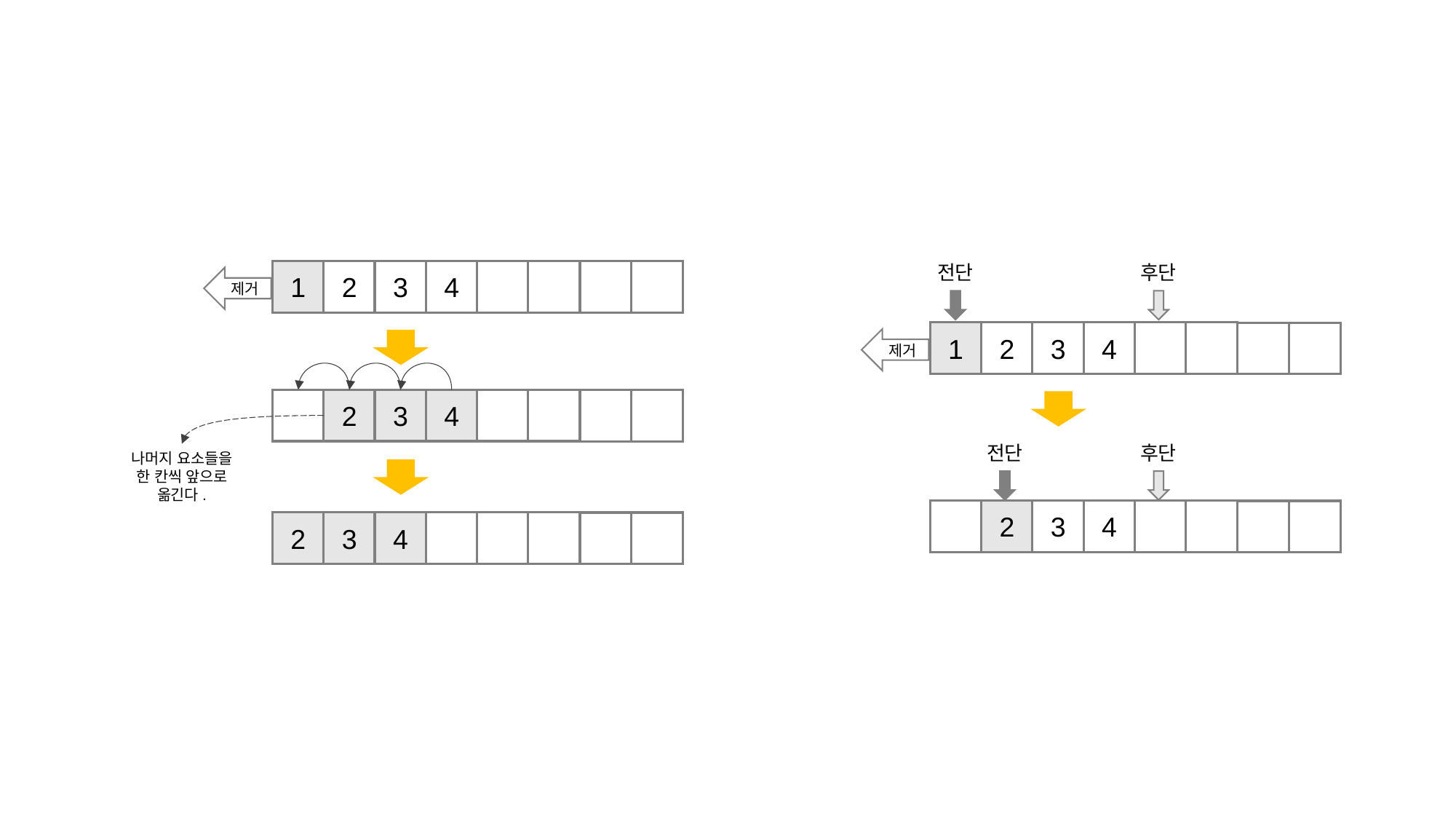

전단
후단
1
2
3
4

제거

1
2
3
4

제거

2
3
4

전단
후단
나머지 요소들을
한 칸씩 앞으로
옮긴다.

2
3
4

2
3
4